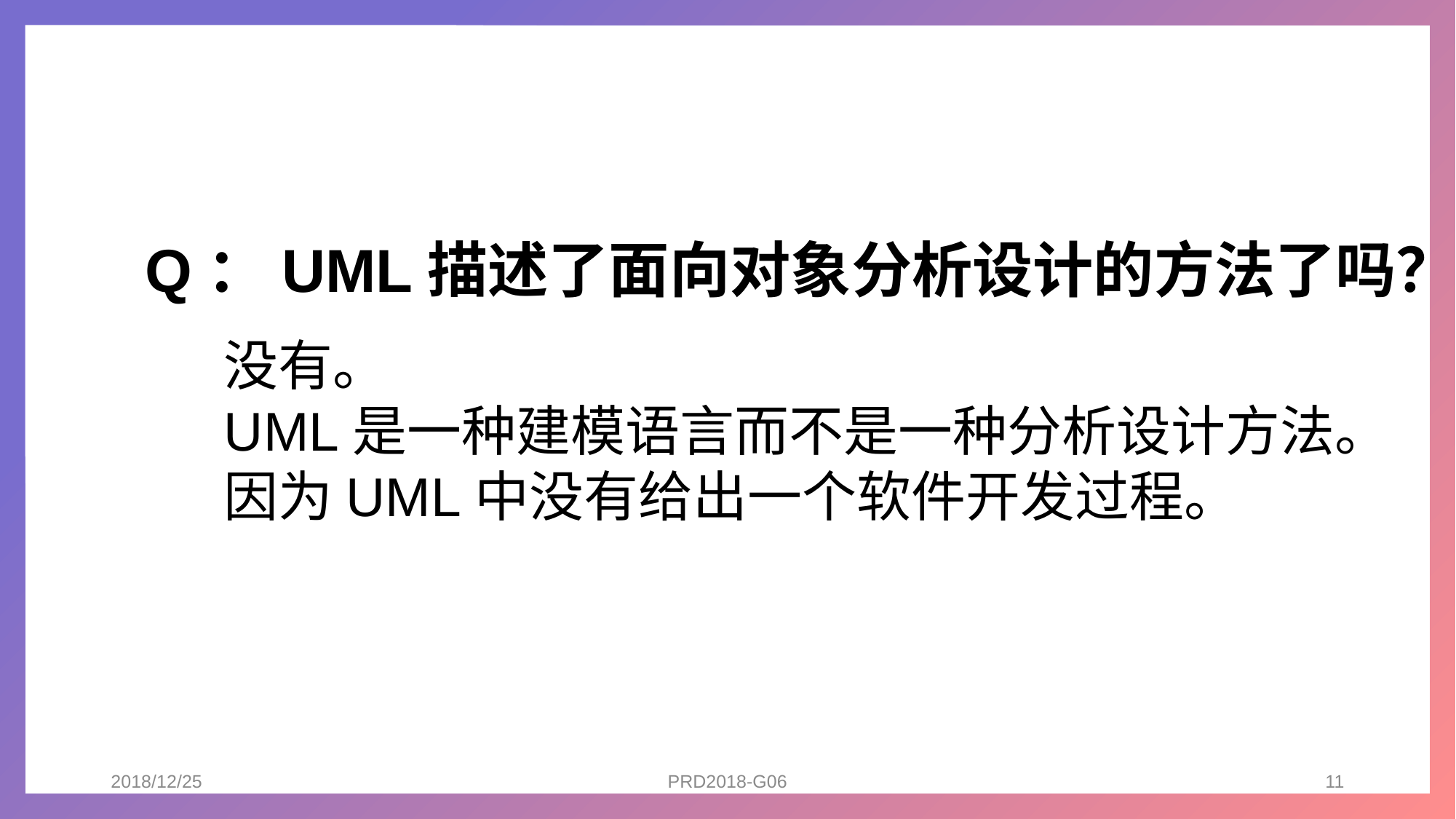

Q：UML描述了面向对象分析设计的方法了吗？
没有。
UML是一种建模语言而不是一种分析设计方法。因为UML中没有给出一个软件开发过程。
2018/12/25
PRD2018-G06
11